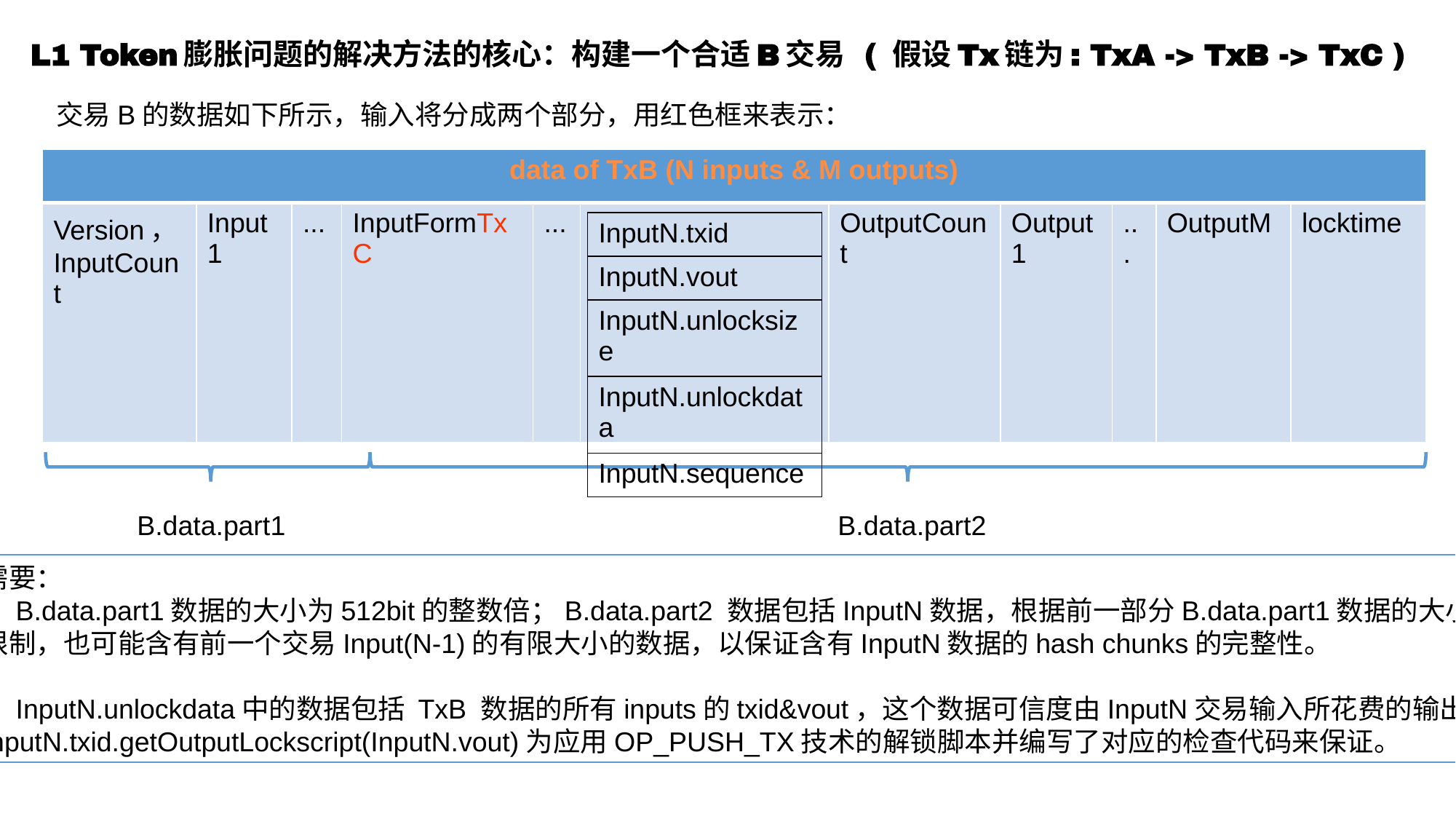

# L1 Token膨胀问题的解决方法的核心：构建一个合适B交易  ( 假设Tx链为: TxA -> TxB -> TxC )
交易B的数据如下所示，输入将分成两个部分，用红色框来表示：
| data of TxB (N inputs & M outputs) |  |  |  |  |  |  |  |  |  |  |
| --- | --- | --- | --- | --- | --- | --- | --- | --- | --- | --- |
| Version， InputCount | Input1 | ... | InputFormTxC | ... |  | OutputCount | Output1 | ... | OutputM | locktime |
| InputN.txid |
| --- |
| InputN.vout |
| InputN.unlocksize |
| InputN.unlockdata |
| InputN.sequence |

B.data.part1
B.data.part2
需要：
B.data.part1数据的大小为512bit的整数倍；B.data.part2 数据包括InputN数据，根据前一部分B.data.part1数据的大小
限制，也可能含有前一个交易Input(N-1)的有限大小的数据，以保证含有InputN数据的hash chunks的完整性。

InputN.unlockdata中的数据包括 TxB 数据的所有inputs的txid&vout，这个数据可信度由InputN交易输入所花费的输出
InputN.txid.getOutputLockscript(InputN.vout)为应用OP_PUSH_TX技术的解锁脚本并编写了对应的检查代码来保证。